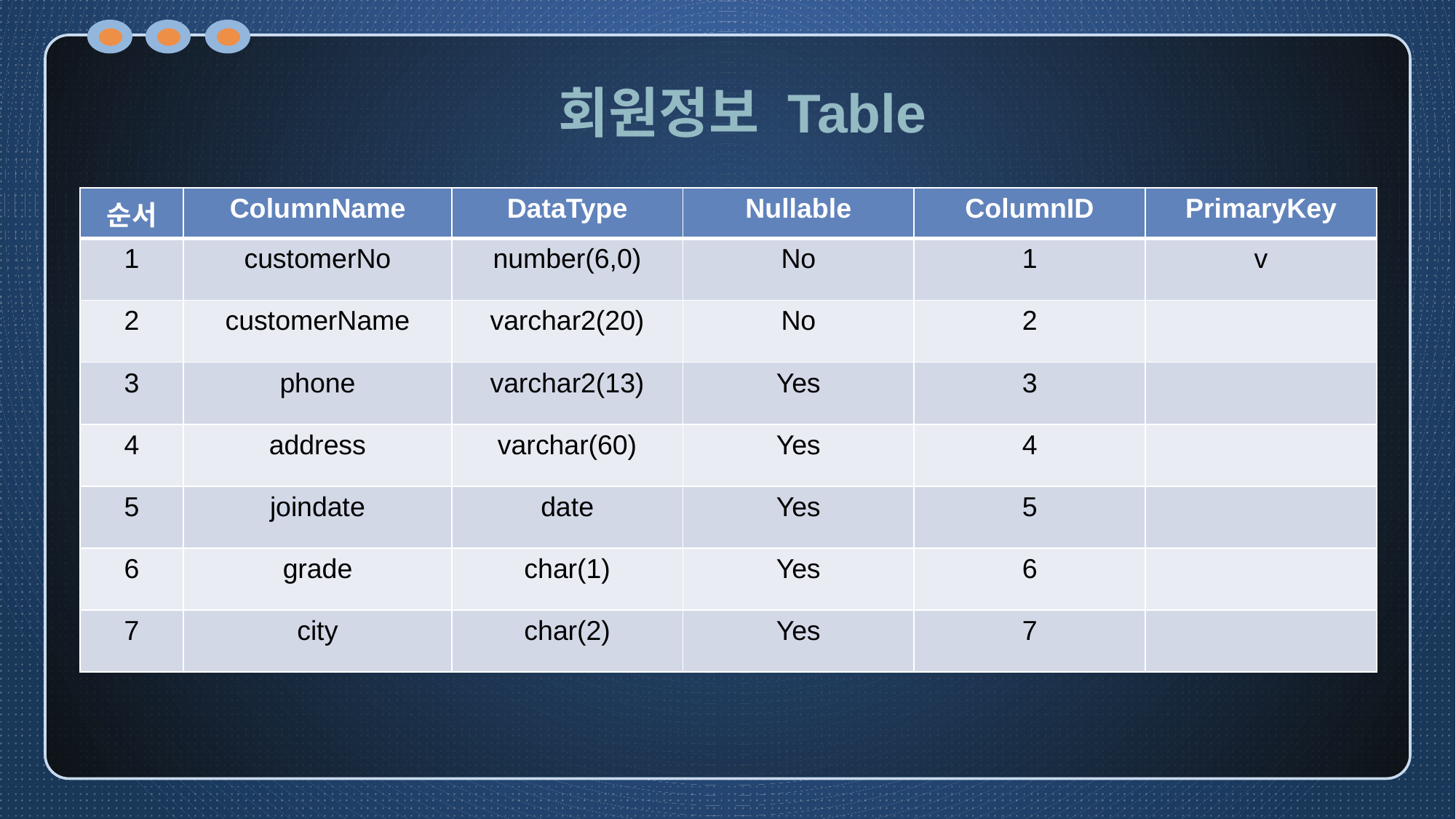

# 회원정보 Table
| 순서 | ColumnName | DataType | Nullable | ColumnID | PrimaryKey |
| --- | --- | --- | --- | --- | --- |
| 1 | customerNo | number(6,0) | No | 1 | v |
| 2 | customerName | varchar2(20) | No | 2 |  |
| 3 | phone | varchar2(13) | Yes | 3 |  |
| 4 | address | varchar(60) | Yes | 4 |  |
| 5 | joindate | date | Yes | 5 |  |
| 6 | grade | char(1) | Yes | 6 |  |
| 7 | city | char(2) | Yes | 7 |  |